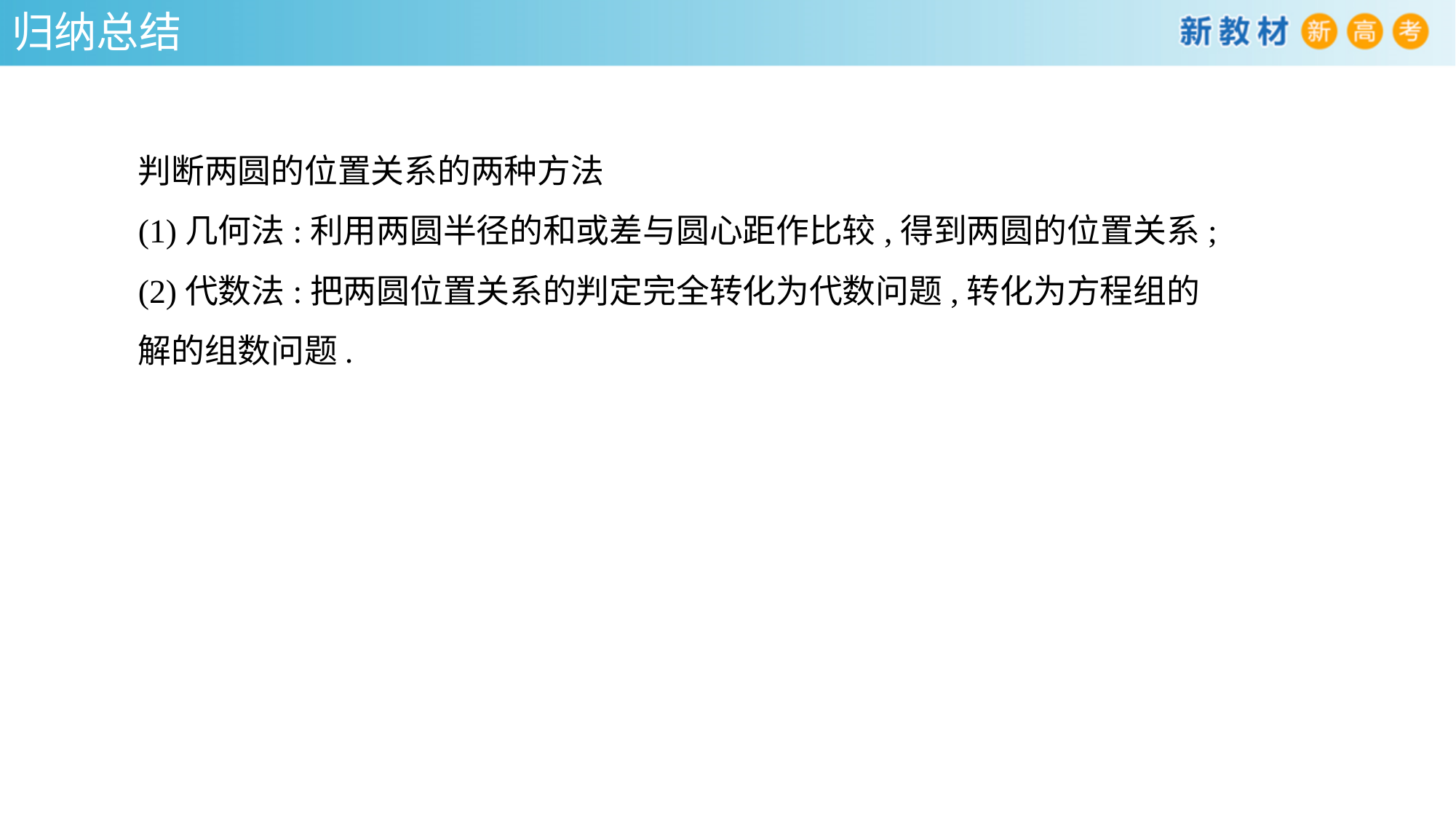

归纳总结
判断两圆的位置关系的两种方法
(1)几何法:利用两圆半径的和或差与圆心距作比较,得到两圆的位置关系;
(2)代数法:把两圆位置关系的判定完全转化为代数问题,转化为方程组的解的组数问题.